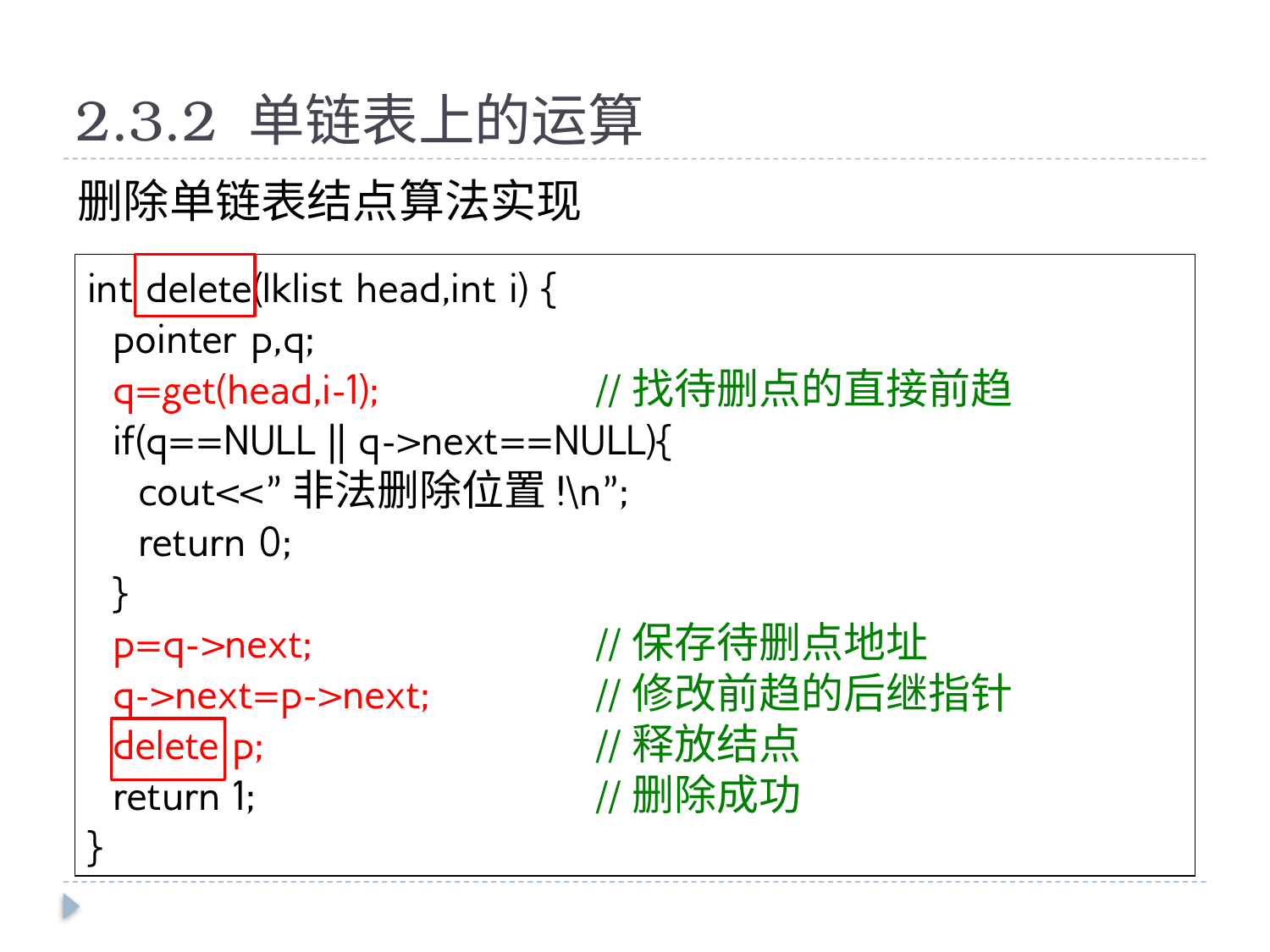

# 2.3.2 单链表上的运算
删除单链表结点算法实现
int delete(lklist head,int i) {
  pointer p,q;
  q=get(head,i−1);		//找待删点的直接前趋
  if(q==NULL || q−>next==NULL){
    cout<<”非法删除位置!\n”;
    return 0;
  }
  p=q−>next;			//保存待删点地址
  q−>next=p−>next;		//修改前趋的后继指针
  delete p;			//释放结点
  return 1;			//删除成功
}